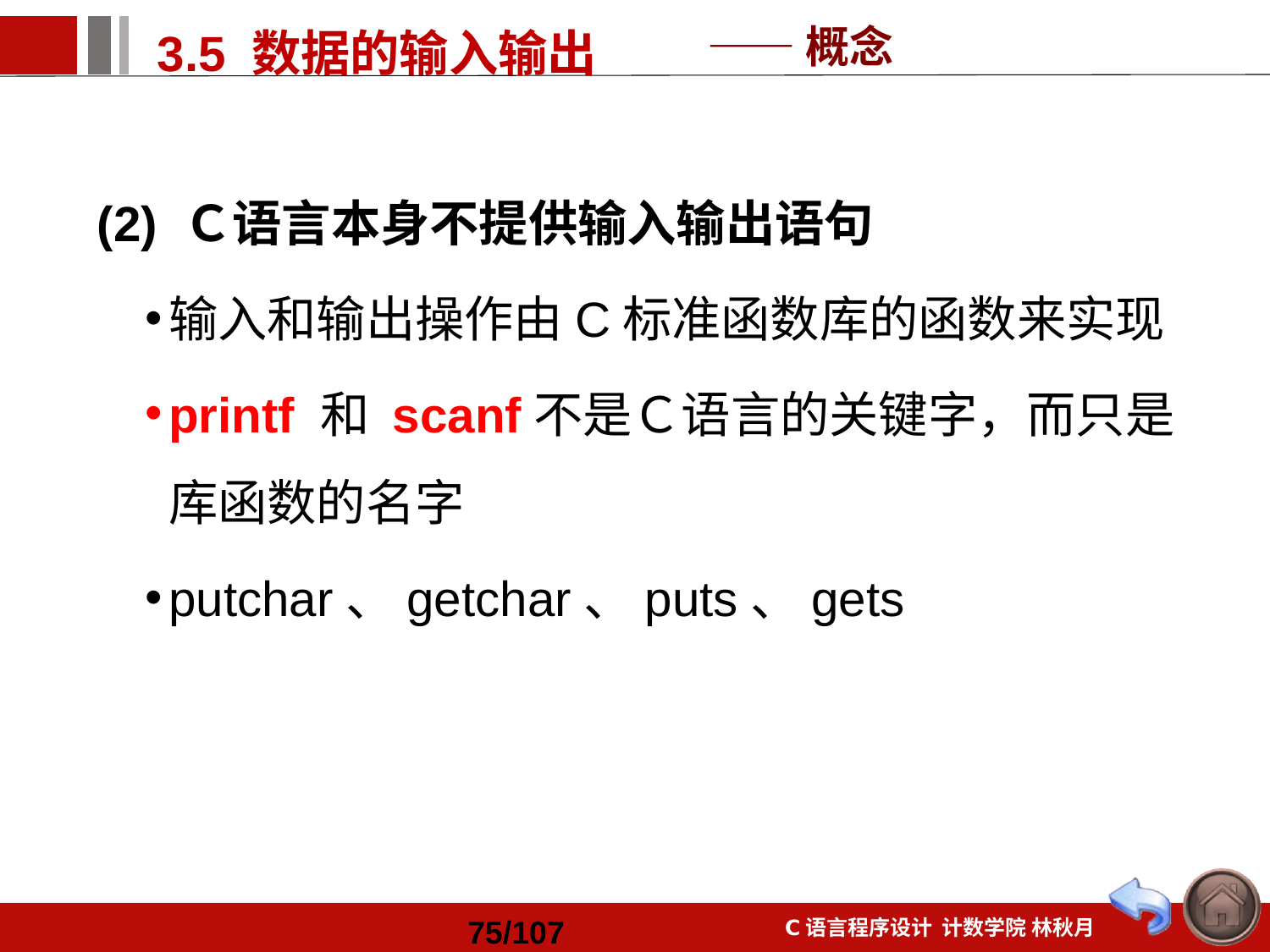

——概念
(2) Ｃ语言本身不提供输入输出语句
输入和输出操作由C标准函数库的函数来实现
printf 和 scanf不是Ｃ语言的关键字，而只是库函数的名字
putchar、getchar、puts、gets